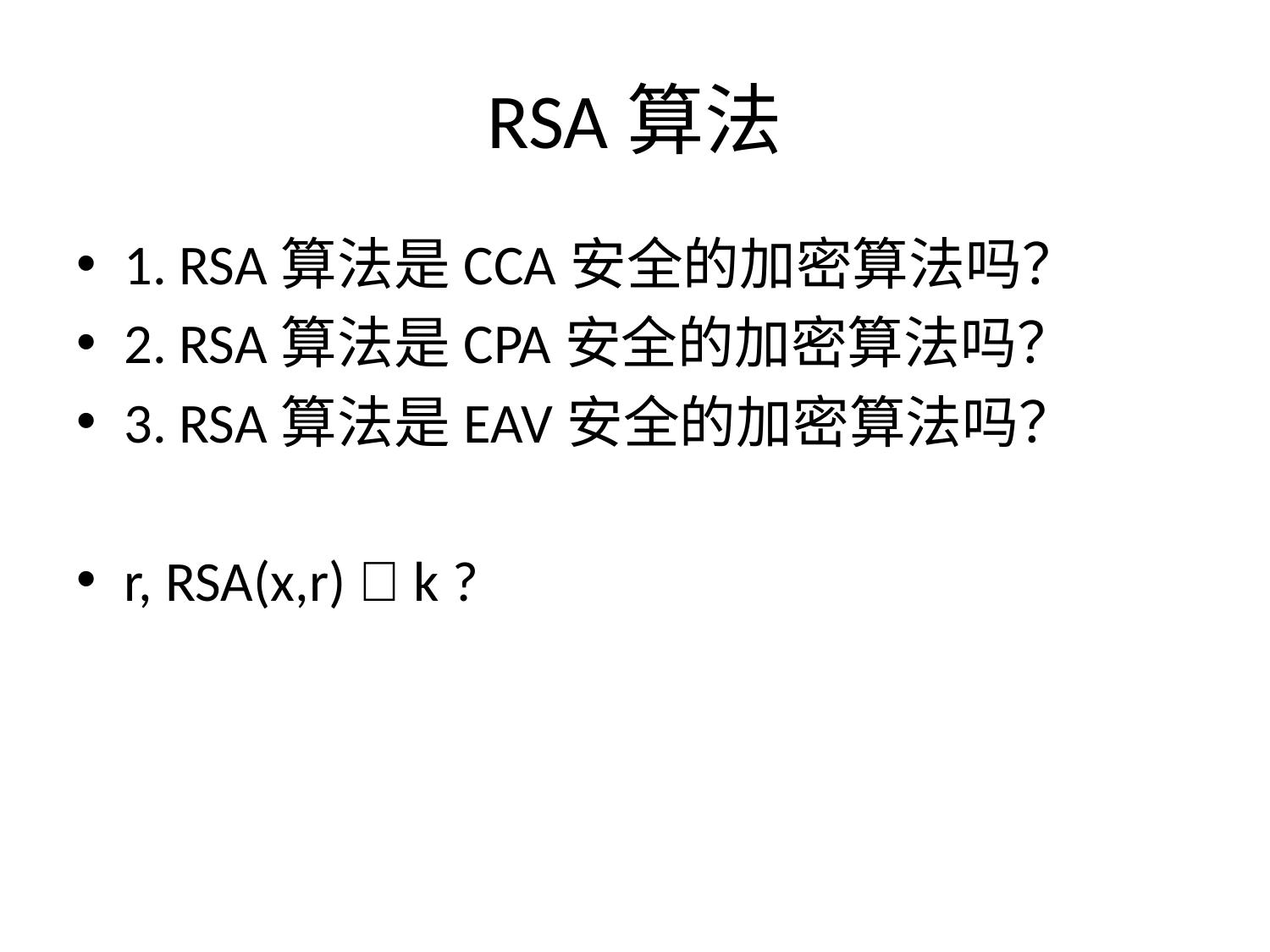

# RSA算法
1. RSA算法是CCA安全的加密算法吗？
2. RSA算法是CPA安全的加密算法吗？
3. RSA算法是EAV安全的加密算法吗？

r, RSA(x,r) ⊕ k ?